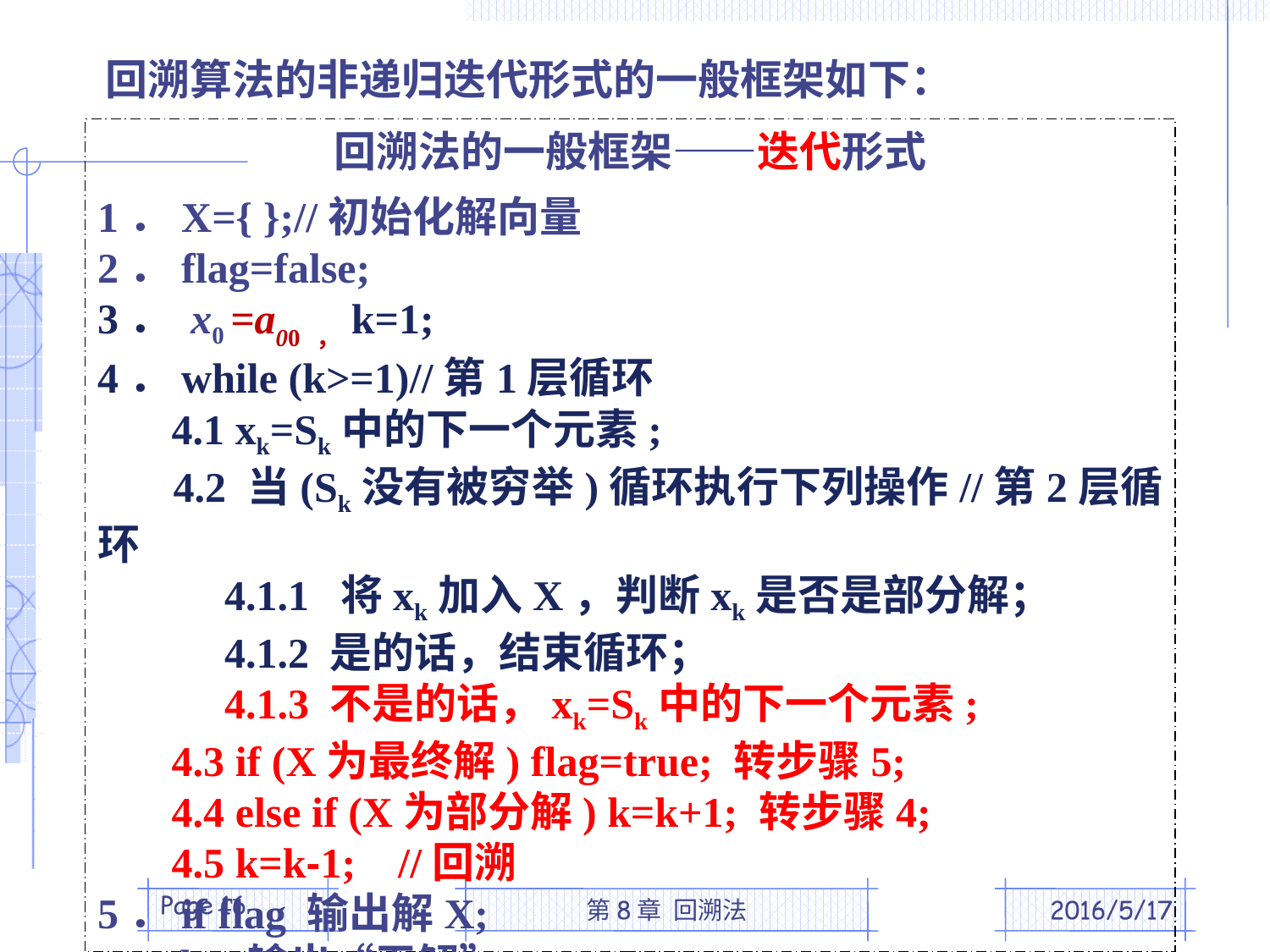

回溯算法的非递归迭代形式的一般框架如下：
回溯法的一般框架——迭代形式
1．X={ };//初始化解向量
2．flag=false;
3． x0 =a00 ，k=1;
4．while (k>=1)//第1层循环
       4.1 xk=Sk中的下一个元素;
       4.2 当(Sk没有被穷举)循环执行下列操作//第2层循环
            4.1.1  将xk加入X，判断xk是否是部分解；
            4.1.2 是的话，结束循环；
            4.1.3 不是的话，xk=Sk中的下一个元素;
       4.3 if (X为最终解) flag=true; 转步骤5;
       4.4 else if (X为部分解) k=k+1; 转步骤4;
       4.5 k=k-1;    //回溯
5．if flag 输出解X;
      else 输出“无解”;
Page 16
第8章  回溯法
2016/5/17